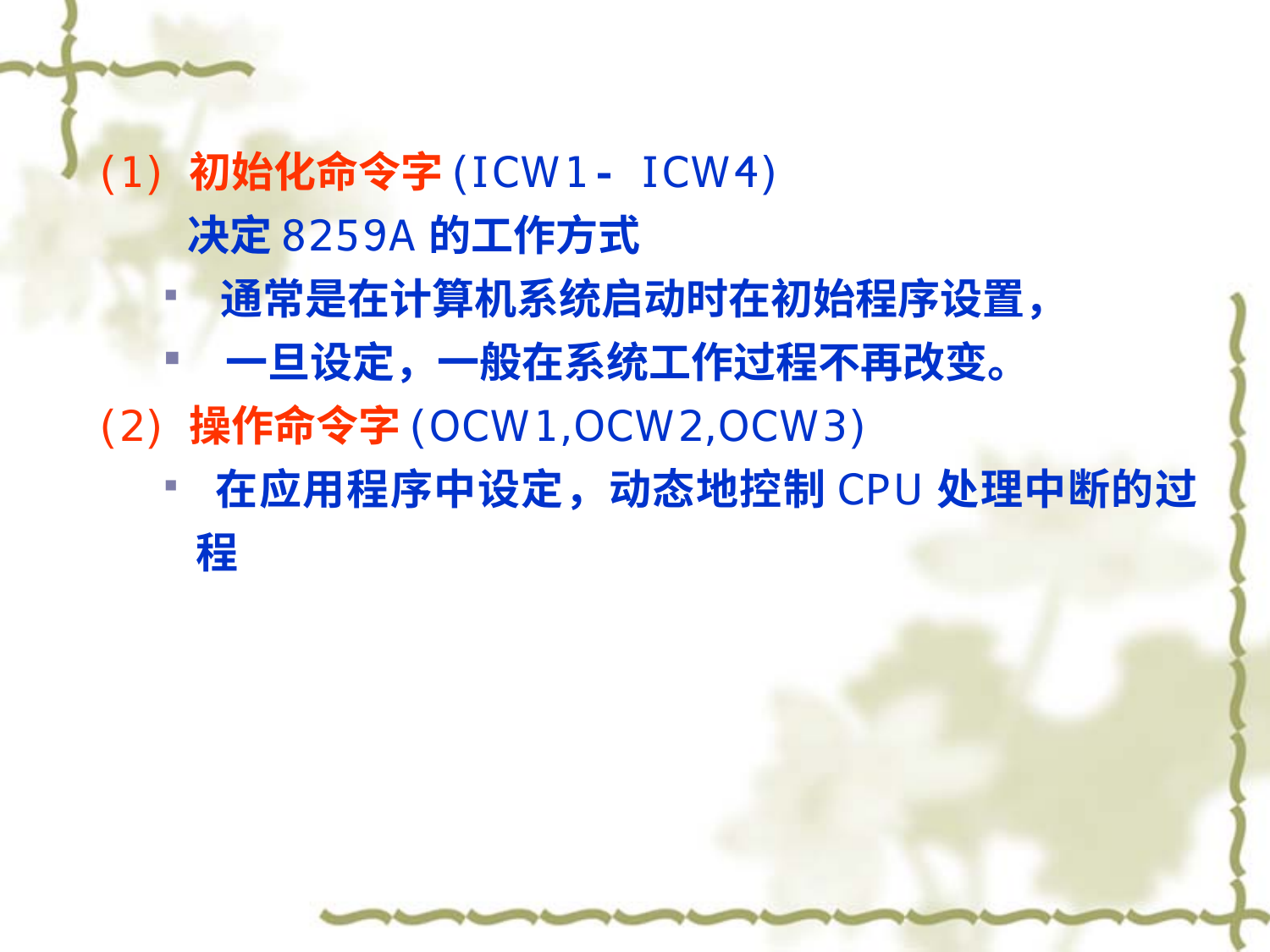

(1) 初始化命令字(ICW1- ICW4)
        决定8259A的工作方式
  通常是在计算机系统启动时在初始程序设置，
  一旦设定，一般在系统工作过程不再改变。
(2) 操作命令字(OCW1,OCW2,OCW3)
 在应用程序中设定，动态地控制CPU处理中断的过程